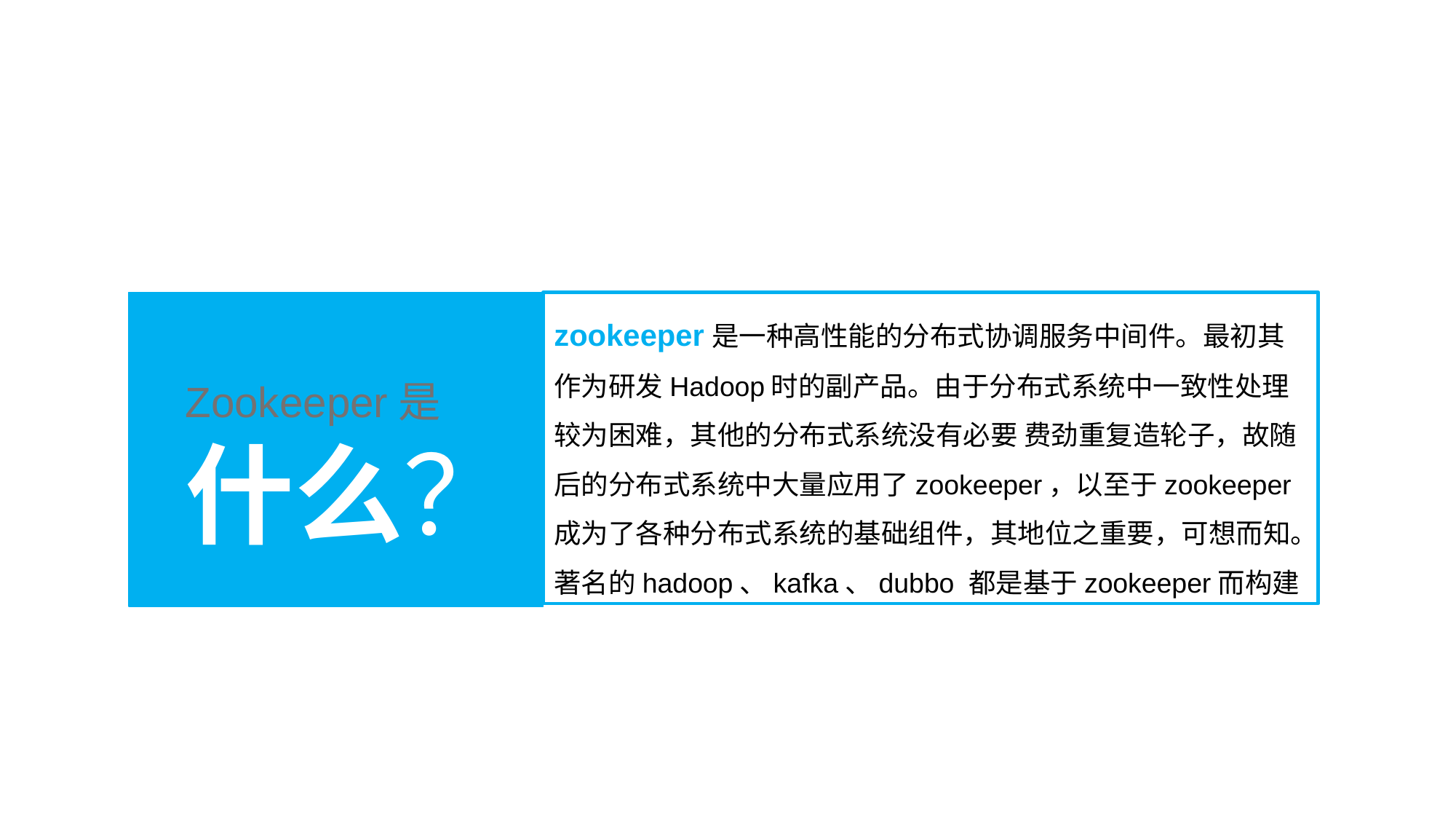

第一章    Redis简单介绍与基本概念

zookeeper是一种高性能的分布式协调服务中间件。最初其作为研发Hadoop时的副产品。由于分布式系统中一致性处理较为困难，其他的分布式系统没有必要 费劲重复造轮子，故随后的分布式系统中大量应用了zookeeper，以至于zookeeper成为了各种分布式系统的基础组件，其地位之重要，可想而知。著名的hadoop、kafka、dubbo 都是基于zookeeper而构建
Zookeeper是
什么？